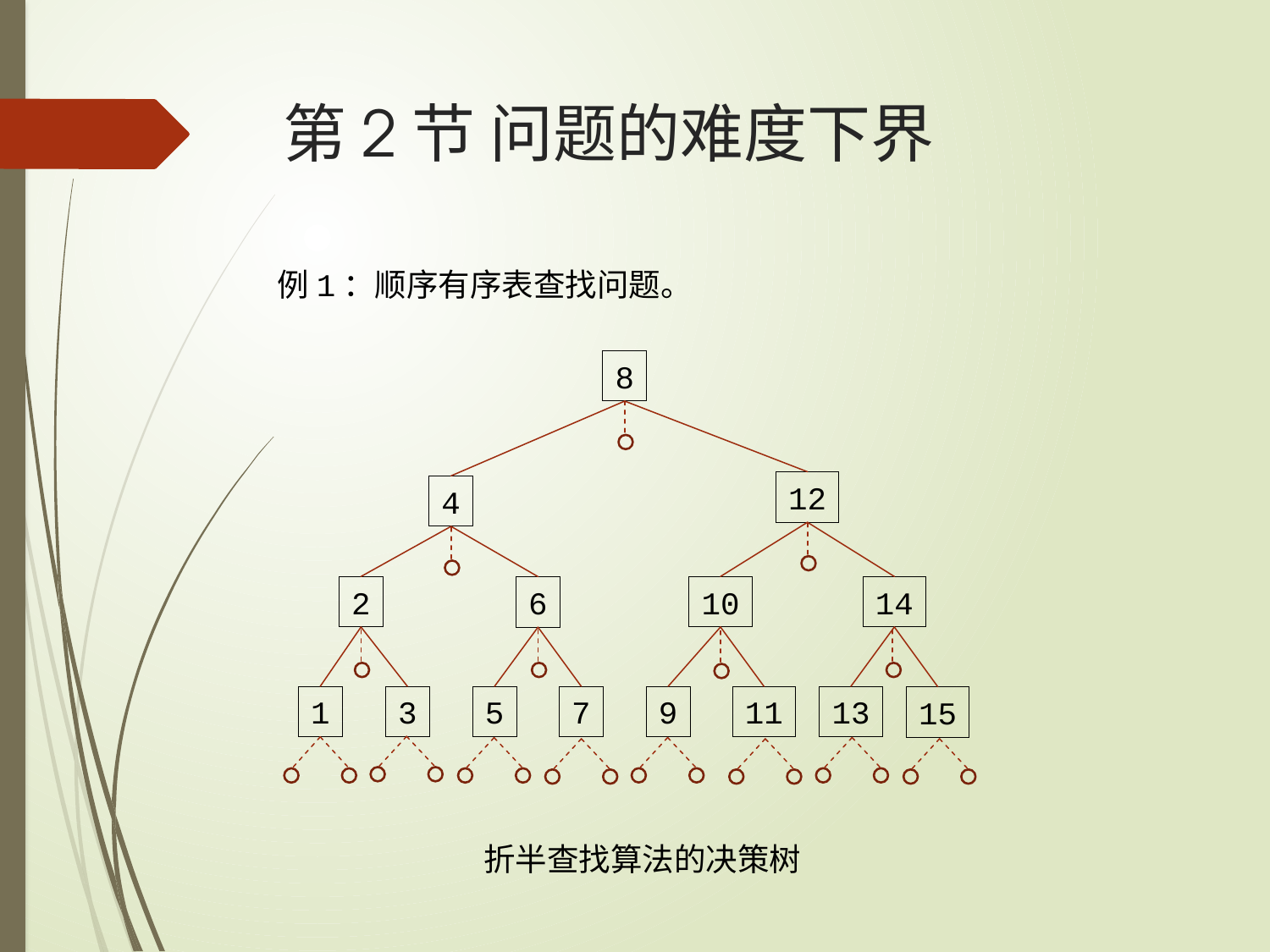

# 第2节 问题的难度下界
例1：顺序有序表查找问题。
8
12
4
2
10
14
6
1
3
5
7
9
11
13
15

折半查找算法的决策树